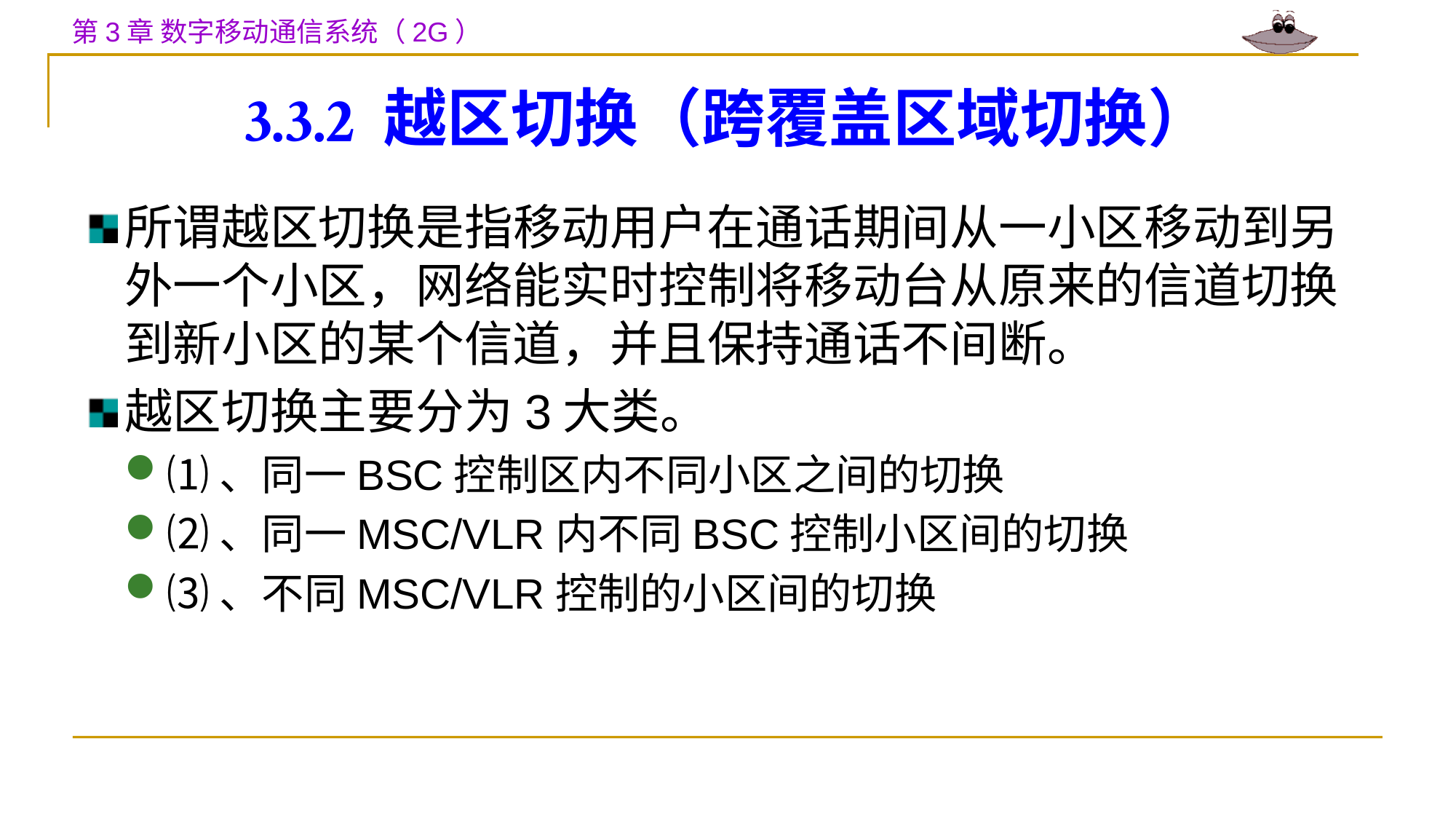

# 3.3.2 越区切换（跨覆盖区域切换）
所谓越区切换是指移动用户在通话期间从一小区移动到另外一个小区，网络能实时控制将移动台从原来的信道切换到新小区的某个信道，并且保持通话不间断。
越区切换主要分为3大类。
⑴、同一BSC控制区内不同小区之间的切换
⑵、同一MSC/VLR内不同BSC控制小区间的切换
⑶、不同MSC/VLR控制的小区间的切换